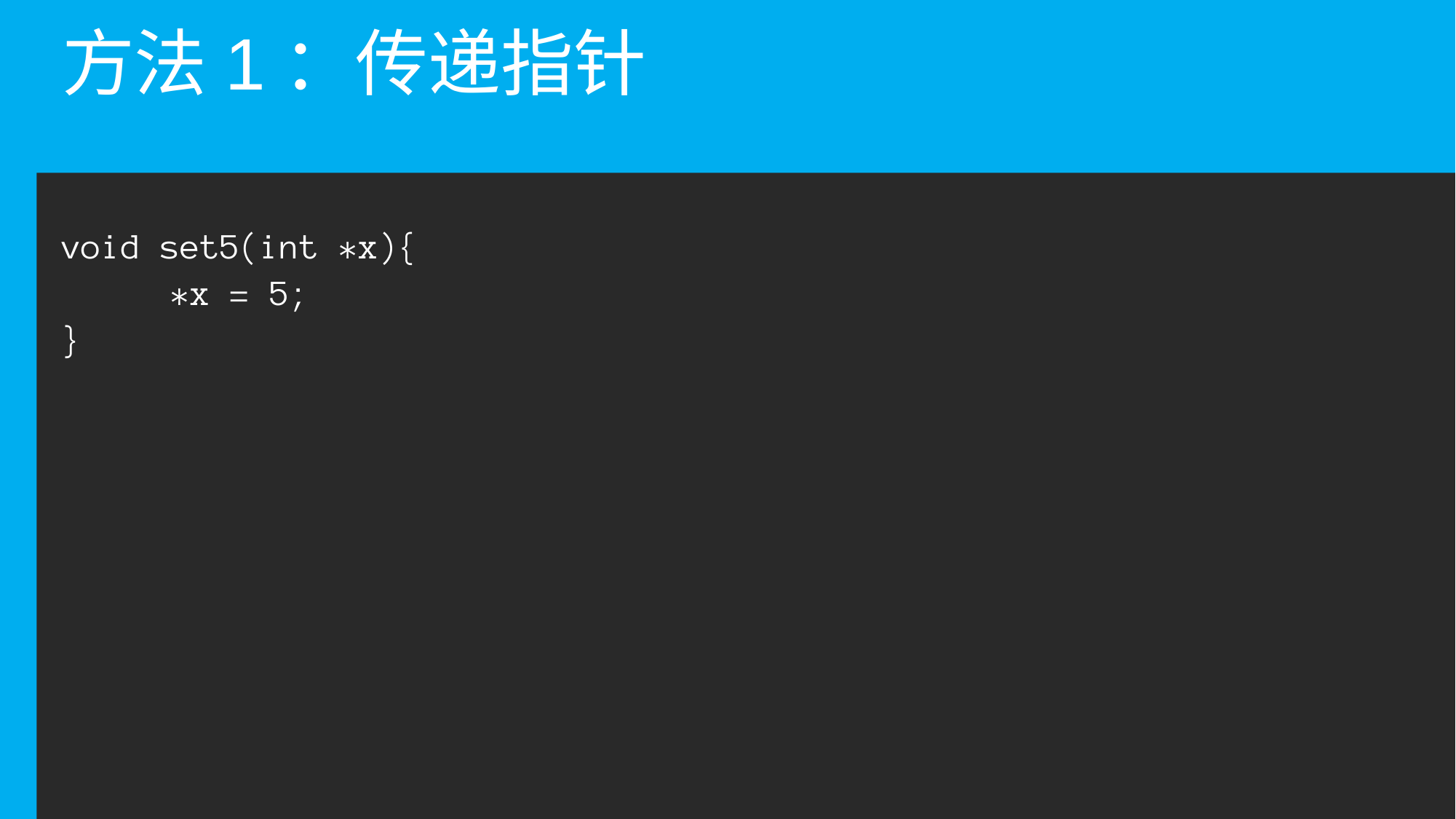

# 方法1：传递指针
void set5(int *x){
	*x = 5;
}